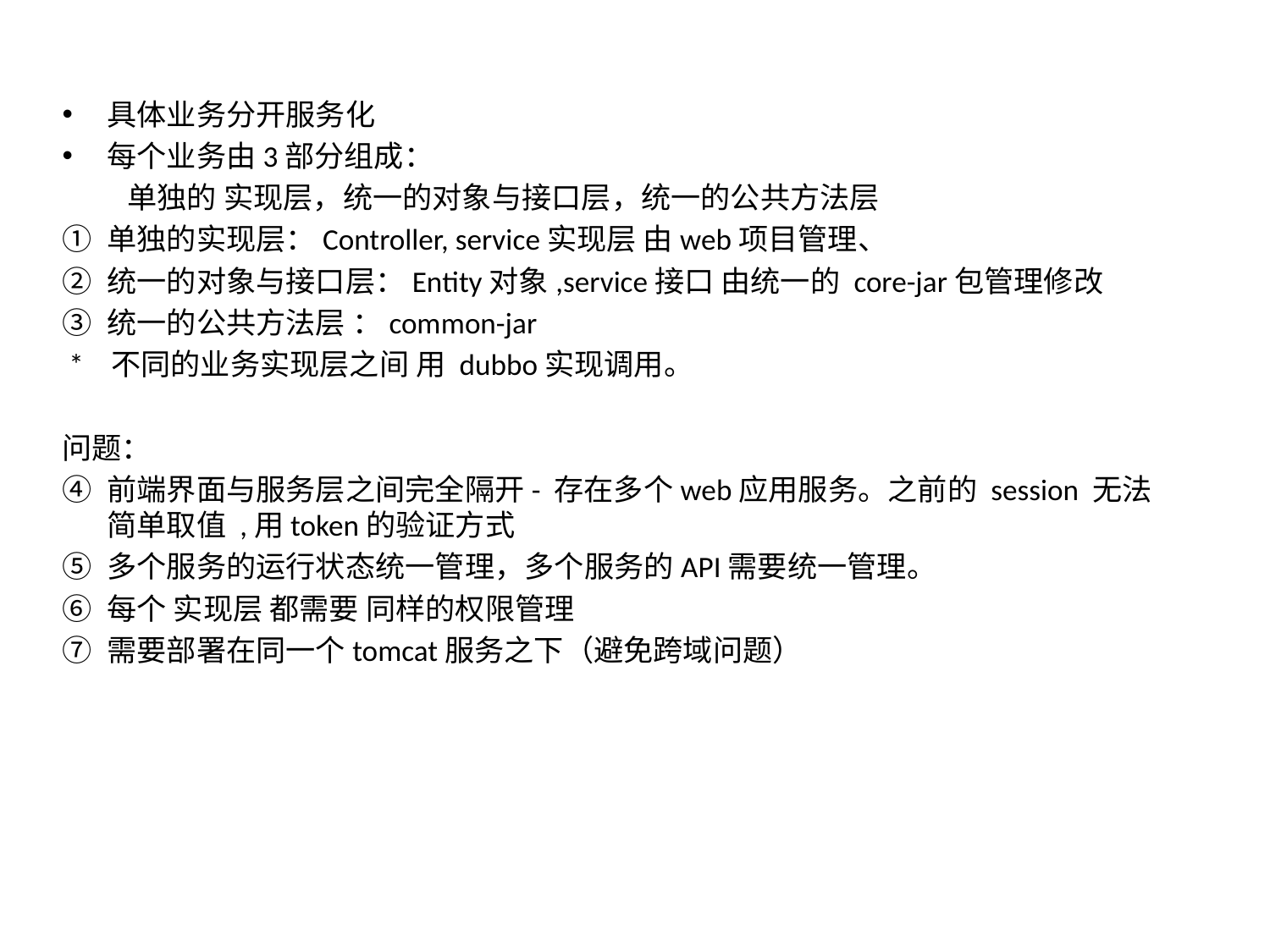

具体业务分开服务化
每个业务由3部分组成：
	  单独的 实现层，统一的对象与接口层，统一的公共方法层
单独的实现层：Controller, service实现层 由web项目管理、
统一的对象与接口层：Entity对象,service接口 由统一的 core-jar包管理修改
统一的公共方法层 ：common-jar
 *   不同的业务实现层之间 用 dubbo实现调用。

问题：
前端界面与服务层之间完全隔开- 存在多个web应用服务。之前的 session 无法简单取值 ,用token的验证方式
多个服务的运行状态统一管理，多个服务的API需要统一管理。
每个 实现层 都需要 同样的权限管理
需要部署在同一个tomcat服务之下（避免跨域问题）